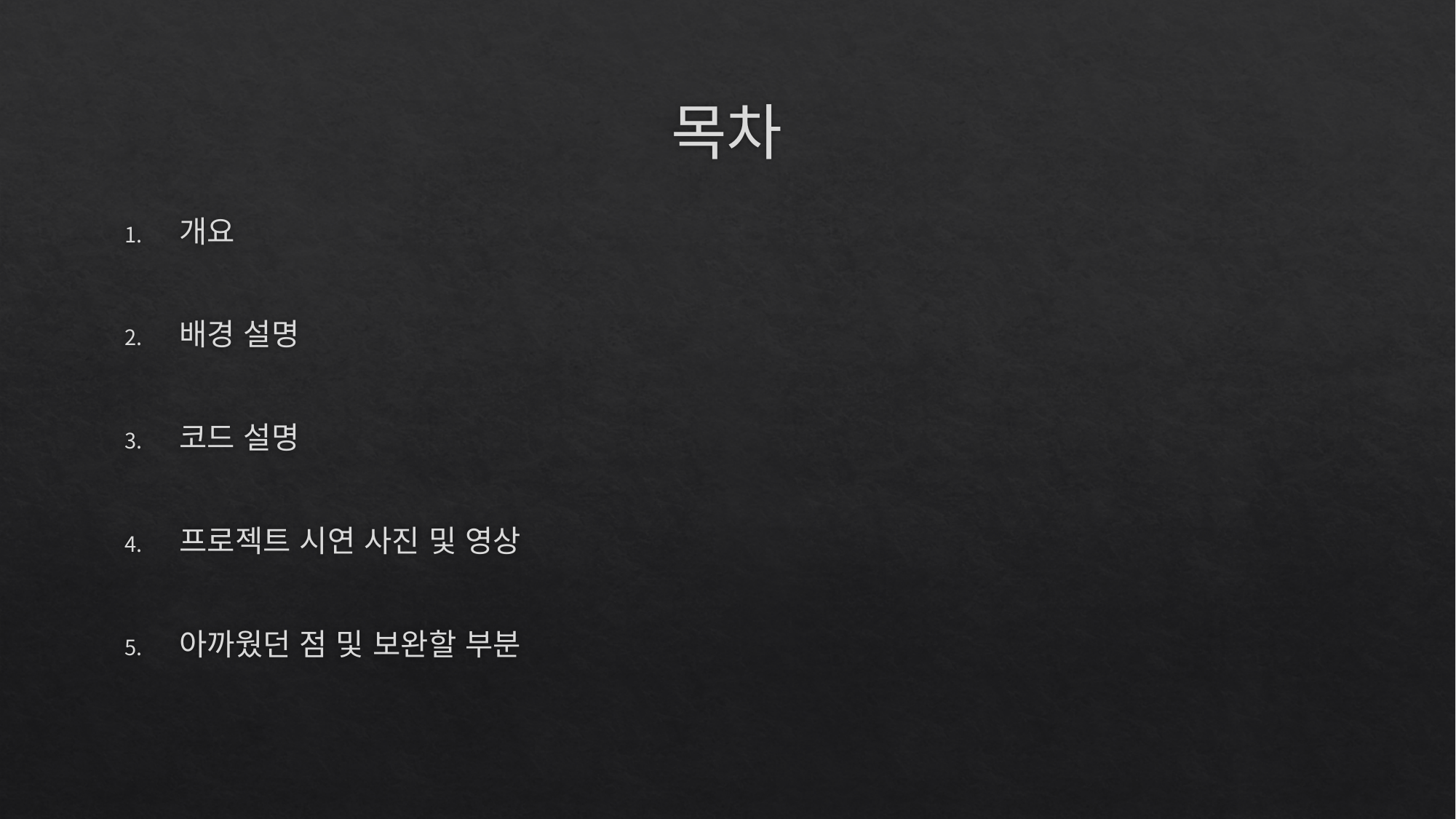

# 목차
개요

배경 설명

코드 설명

프로젝트 시연 사진 및 영상

아까웠던 점 및 보완할 부분